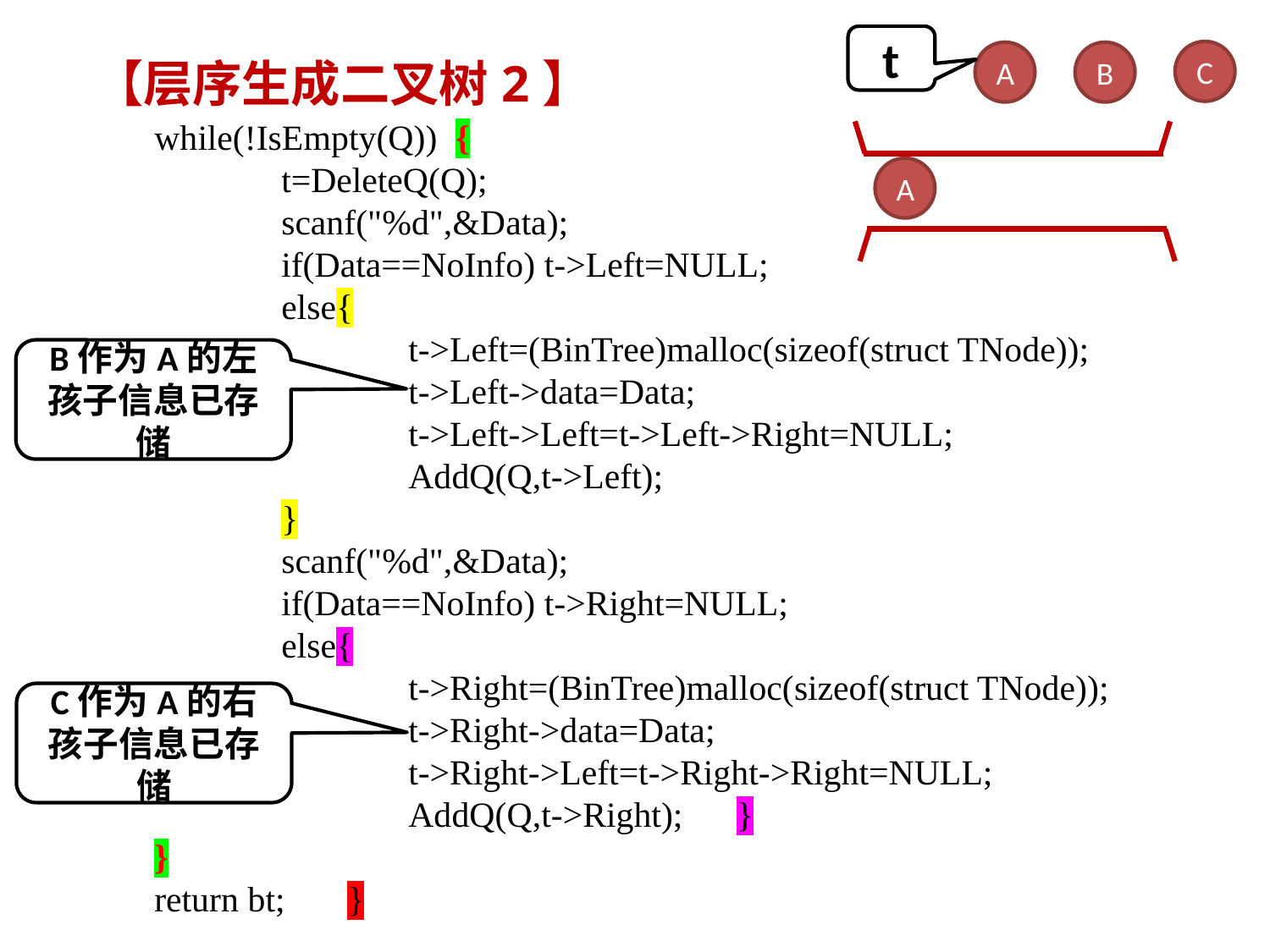

t
C
A
B
【层序生成二叉树2】
	while(!IsEmpty(Q))  {
		t=DeleteQ(Q);
		scanf("%d",&Data);
		if(Data==NoInfo) t->Left=NULL;
		else{
			t->Left=(BinTree)malloc(sizeof(struct TNode));
			t->Left->data=Data;
			t->Left->Left=t->Left->Right=NULL;
			AddQ(Q,t->Left);
		}
		scanf("%d",&Data);
		if(Data==NoInfo) t->Right=NULL;
		else{
			t->Right=(BinTree)malloc(sizeof(struct TNode));
			t->Right->data=Data;
			t->Right->Left=t->Right->Right=NULL;
			AddQ(Q,t->Right);      }
	}
	return bt;       }
A
B作为A的左孩子信息已存储
C作为A的右孩子信息已存储